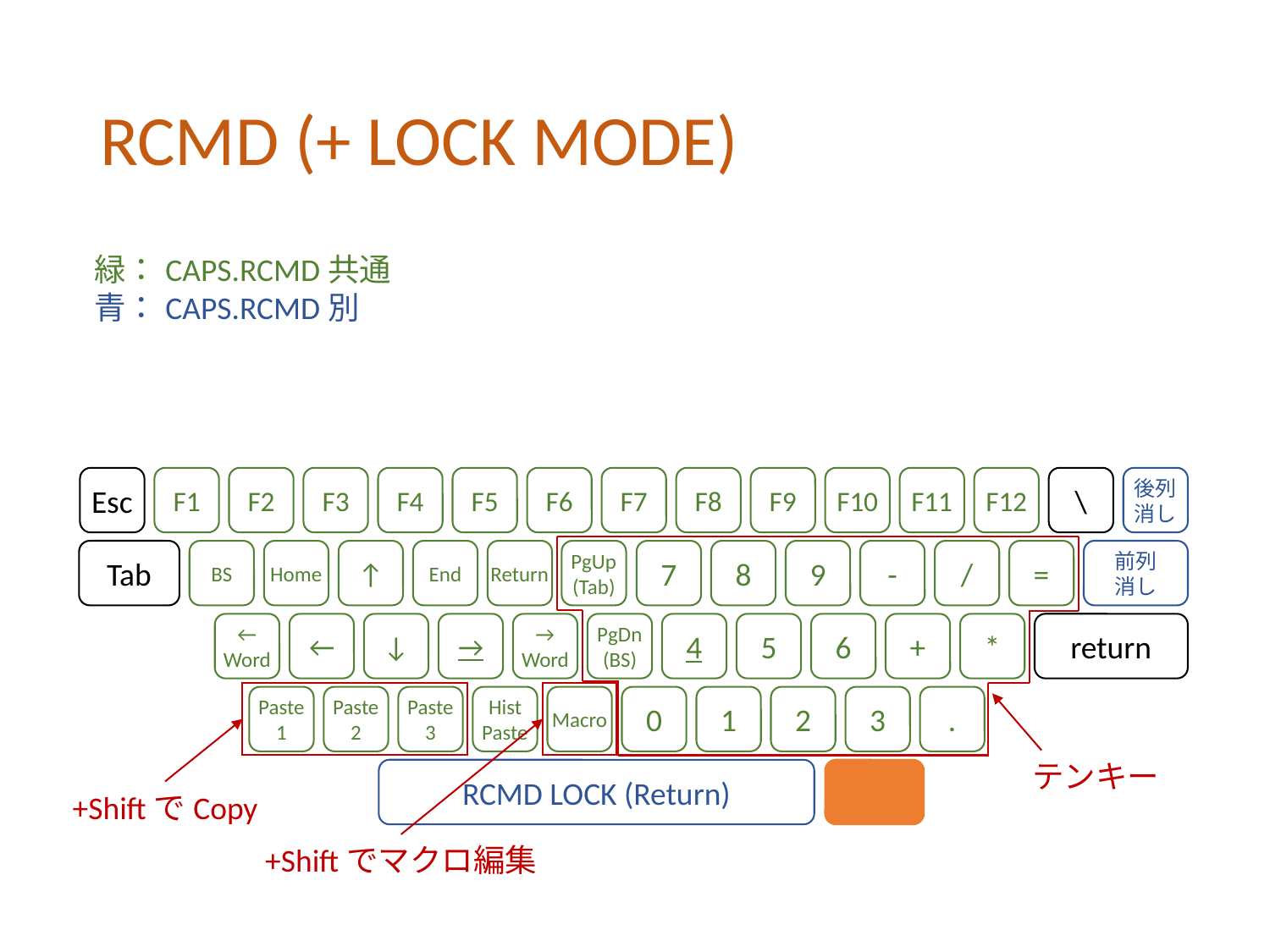

# RCMD (+ LOCK MODE)
緑：CAPS.RCMD共通
青：CAPS.RCMD別
Esc
F1
F2
F3
F4
F5
F6
F7
F8
F9
F10
F11
F12
\
後列
消し
Tab
BS
Home
↑
End
Return
PgUp
(Tab)
7
8
9
-
/
=
前列
消し
←
Word
←
↓
→
→
Word
PgDn
(BS)
4
5
6
+
*
return

Paste
1
Paste
2
Paste
3
Hist
Paste
Macro
0
1
2
3
.
テンキー
RCMD LOCK (Return)

+ShiftでCopy
+Shiftでマクロ編集